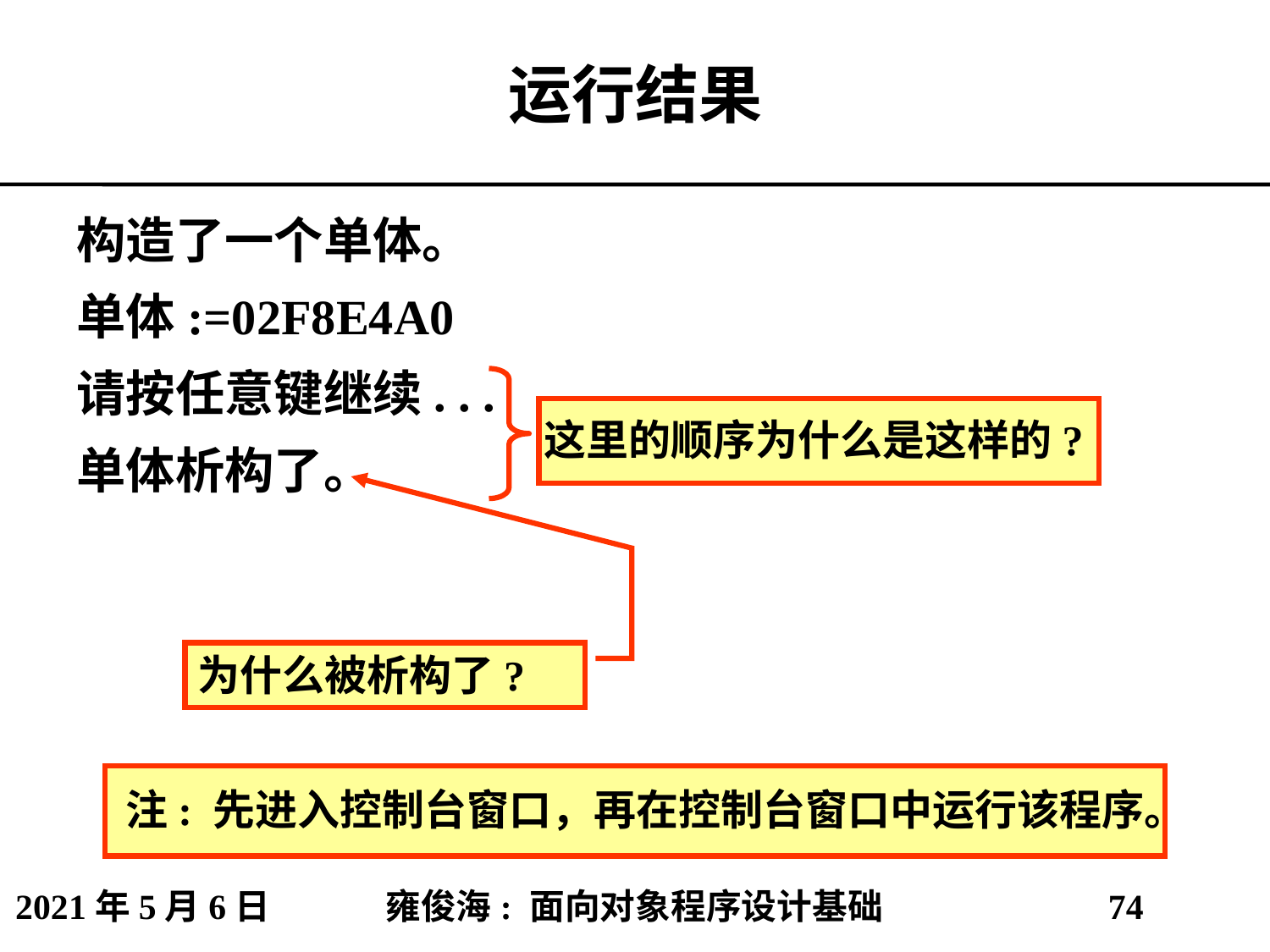

# 运行结果

构造了一个单体。
单体:=02F8E4A0
请按任意键继续. . .
单体析构了。

这里的顺序为什么是这样的?
为什么被析构了?
注: 先进入控制台窗口，再在控制台窗口中运行该程序。
2021年5月6日
雍俊海: 面向对象程序设计基础
74